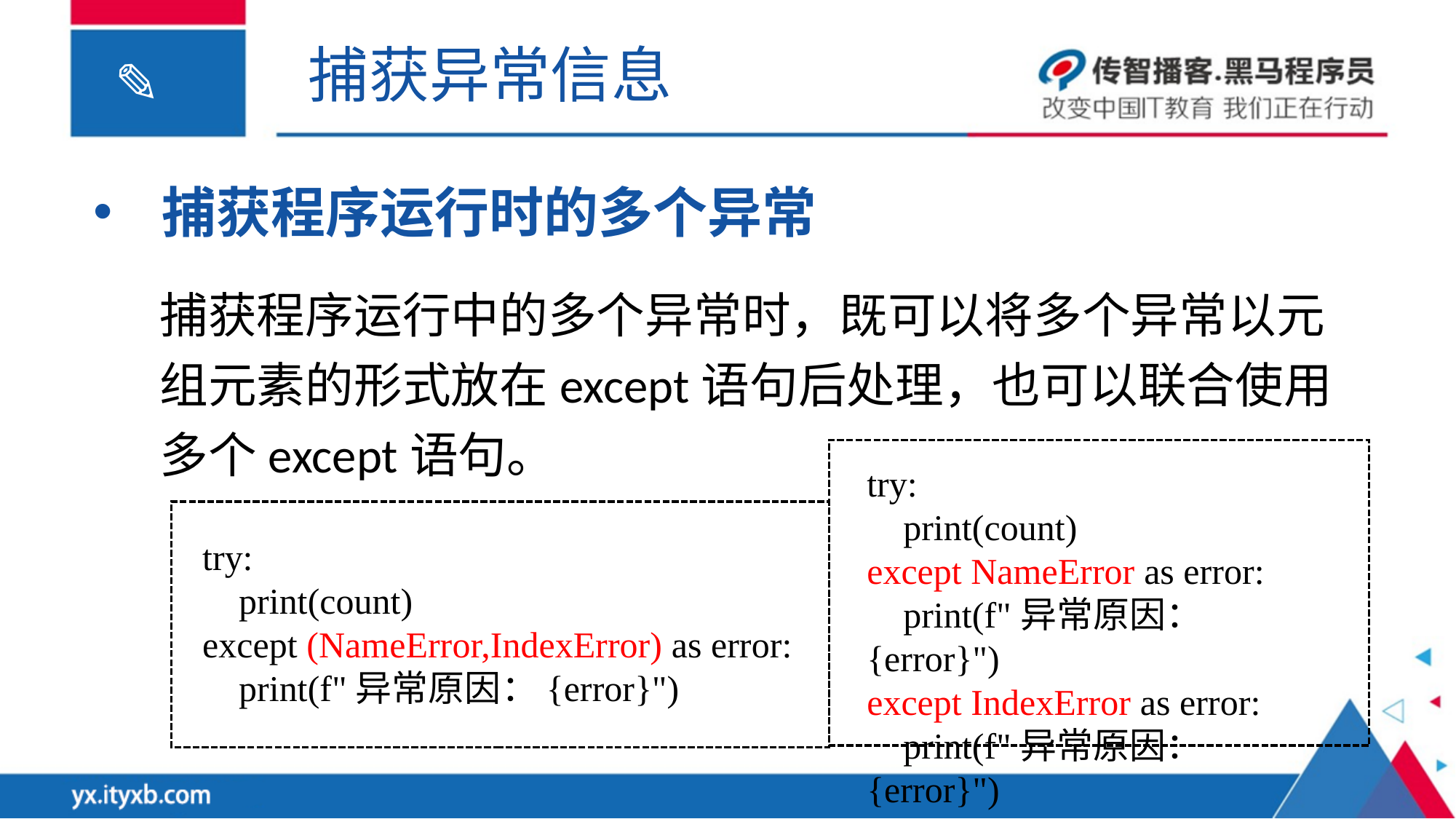

捕获异常信息
捕获程序运行时的多个异常
捕获程序运行中的多个异常时，既可以将多个异常以元组元素的形式放在except语句后处理，也可以联合使用多个except语句。

try:
    print(count)
except NameError as error:
    print(f"异常原因：{error}")
except IndexError as error:
    print(f"异常原因：{error}")

try:
    print(count)
except (NameError,IndexError) as error:
    print(f"异常原因：{error}")